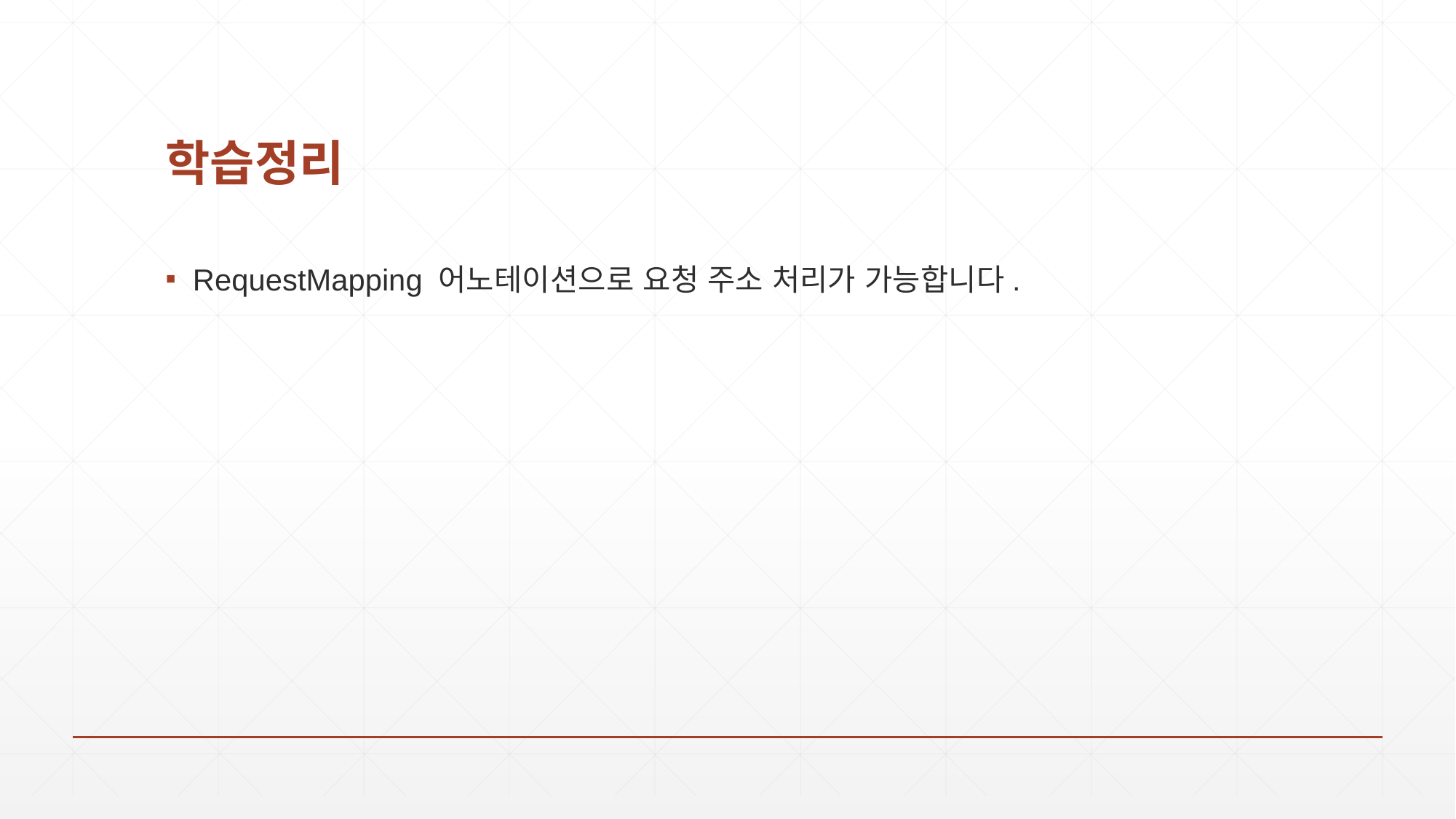

# 학습정리
RequestMapping 어노테이션으로 요청 주소 처리가 가능합니다.